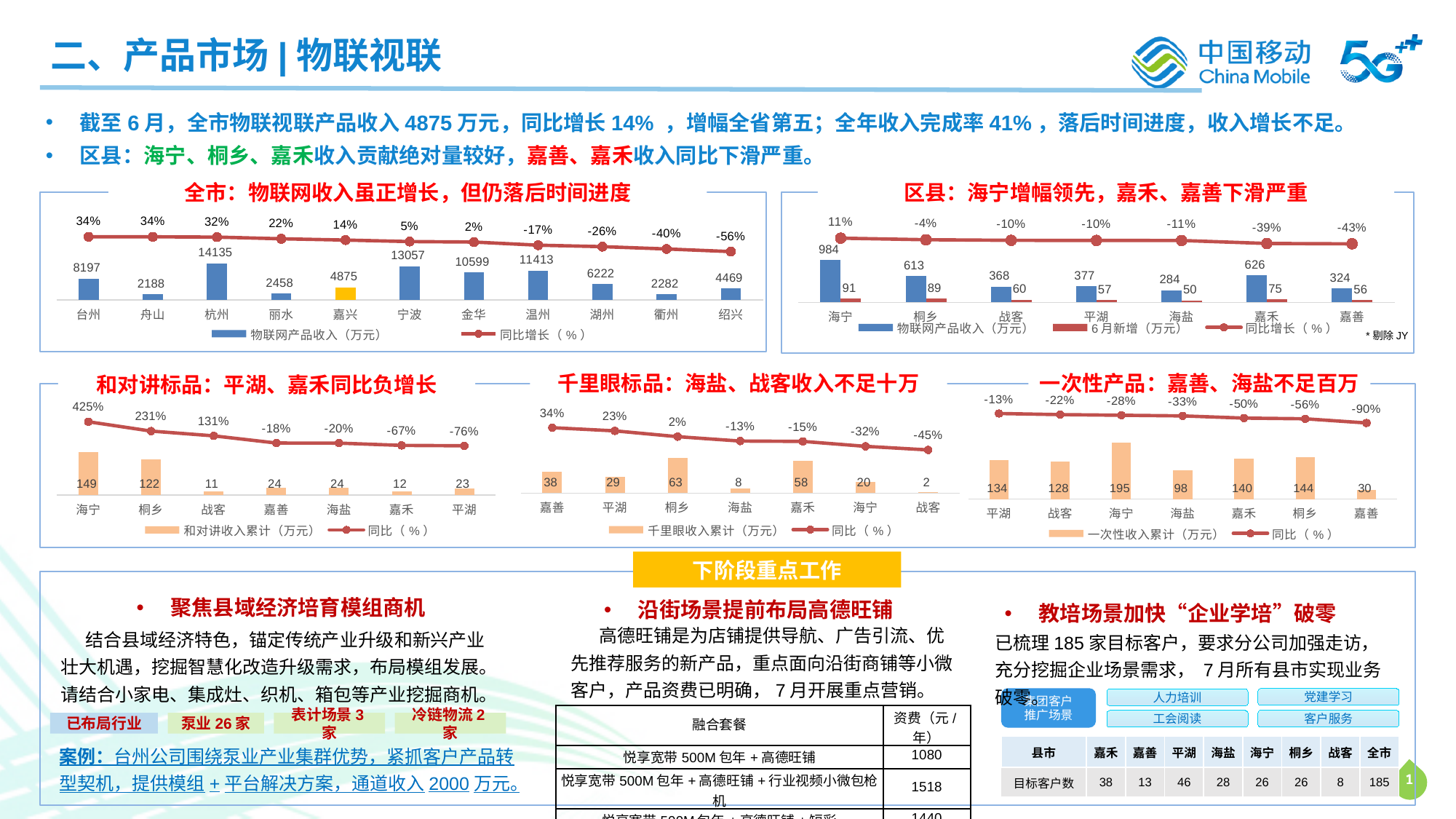

二、产品市场|物联视联
截至6月，全市物联视联产品收入4875万元，同比增长14% ，增幅全省第五；全年收入完成率41%，落后时间进度，收入增长不足。
区县：海宁、桐乡、嘉禾收入贡献绝对量较好，嘉善、嘉禾收入同比下滑严重。
全市：物联网收入虽正增长，但仍落后时间进度
区县：海宁增幅领先，嘉禾、嘉善下滑严重

### Chart

| Category | 物联网产品收入（万元） | 6月新增（万元） | 同比增长（%） |
|---|---|---|---|
| 海宁 | 984.118679245283 | 90.6227358490566 | 0.111496136486653 |
| 桐乡 | 612.991867924528 | 88.8590566037736 | -0.0379914188252851 |
| 战客 | 367.57 | 60.1737735849056 | -0.0953236524735419 |
| 平湖 | 377.431452830189 | 56.8887547169811 | -0.104976398315891 |
| 海盐 | 284.102471698113 | 49.9046226415094 | -0.110790385921399 |
| 嘉禾 | 626.141858490566 | 75.1566037735849 | -0.394212598209592 |
| 嘉善 | 323.525056603774 | 55.7027358490566 | -0.428299952988561 |

### Chart

| Category | 物联网产品收入（万元） | 同比增长（%） |
|---|---|---|
| 台州 | 8197.2 | 0.34 |
| 舟山 | 2188.3 | 0.34 |
| 杭州 | 14135.0 | 0.32 |
| 丽水 | 2458.4 | 0.22 |
| 嘉兴 | 4875.2 | 0.14 |
| 宁波 | 13056.7 | 0.05 |
| 金华 | 10598.9 | 0.02 |
| 温州 | 11412.7 | -0.17 |
| 湖州 | 6222.2 | -0.26 |
| 衢州 | 2281.5 | -0.4 |
| 绍兴 | 4469.3 | -0.56 |
*剔除JY
千里眼标品：海盐、战客收入不足十万
一次性产品：嘉善、海盐不足百万
和对讲标品：平湖、嘉禾同比负增长

### Chart

| Category | 和对讲收入累计（万元） | 同比（%） |
|---|---|---|
| 海宁 | 149.178679245283 | 4.25277039596067 |
| 桐乡 | 122.433235849057 | 2.30900637429883 |
| 战客 | 11.1 | 1.3125 |
| 嘉善 | 23.8250566037736 | -0.181269532516373 |
| 海盐 | 23.6024716981132 | -0.199916213623281 |
| 嘉禾 | 11.8260075471698 | -0.671499790356394 |
| 平湖 | 23.1677547169811 | -0.755356338785838 |

### Chart

| Category | 一次性收入累计（万元） | 同比（%） |
|---|---|---|
| 平湖 | 133.9 | -0.134453781512605 |
| 战客 | 128.47 | -0.224214975845411 |
| 海宁 | 194.54 | -0.276534027519524 |
| 海盐 | 98.0 | -0.326460481099656 |
| 嘉禾 | 139.68 | -0.502741189035244 |
| 桐乡 | 143.84 | -0.559718396082032 |
| 嘉善 | 30.2 | -0.895501730103806 |

### Chart

| Category | 千里眼收入累计（万元） | 同比（%） |
|---|---|---|
| 嘉善 | 38.3 | 0.343859649122807 |
| 平湖 | 29.1339622641509 | 0.229281108192023 |
| 桐乡 | 63.0 | 0.0227272727272727 |
| 海盐 | 8.4 | -0.134020618556701 |
| 嘉禾 | 57.5377358490566 | -0.147589098532495 |
| 海宁 | 19.9 | -0.32312925170068 |
| 战客 | 1.7 | -0.451612903225806 |
下阶段重点工作

聚焦县域经济培育模组商机
     结合县域经济特色，锚定传统产业升级和新兴产业壮大机遇，挖掘智慧化改造升级需求，布局模组发展。请结合小家电、集成灶、织机、箱包等产业挖掘商机。
案例：台州公司围绕泵业产业集群优势，紧抓客户产品转型契机，提供模组+平台解决方案，通道收入2000万元。
沿街场景提前布局高德旺铺
      高德旺铺是为店铺提供导航、广告引流、优先推荐服务的新产品，重点面向沿街商铺等小微客户，产品资费已明确，7月开展重点营销。
教培场景加快“企业学培”破零
已梳理185家目标客户，要求分公司加强走访，充分挖掘企业场景需求， 7月所有县市实现业务破零。
集团客户
推广场景
党建学习
人力培训
| 融合套餐 | 资费（元/年） |
| --- | --- |
| 悦享宽带500M包年+高德旺铺 | 1080 |
| 悦享宽带500M包年+高德旺铺+行业视频小微包枪机 | 1518 |
| 悦享宽带500M包年+高德旺铺+短彩 | 1440 |
客户服务
工会阅读
已布局行业
泵业26家
表计场景3家
冷链物流2家
| 县市 | 嘉禾 | 嘉善 | 平湖 | 海盐 | 海宁 | 桐乡 | 战客 | 全市 |
| --- | --- | --- | --- | --- | --- | --- | --- | --- |
| 目标客户数 | 38 | 13 | 46 | 28 | 26 | 26 | 8 | 185 |